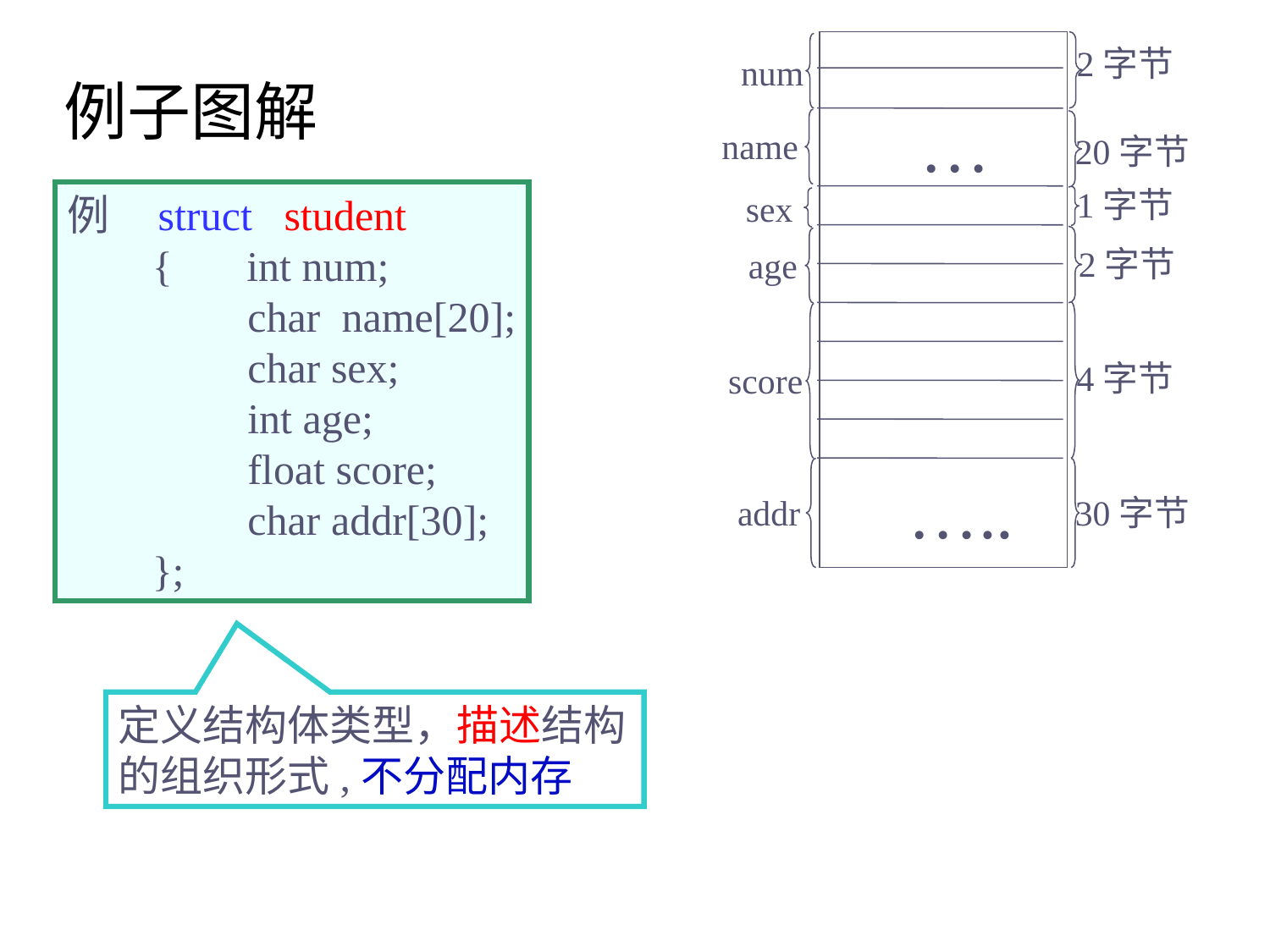

2字节
num

…
name
20字节
1字节
sex

2字节
age

4字节
score

…..

addr
30字节
例子图解
例    struct   student
        {       int num;
                 char  name[20];
                 char sex;
                 int age;
                 float score;
                 char addr[30];
        };
定义结构体类型，描述结构
的组织形式,不分配内存
3